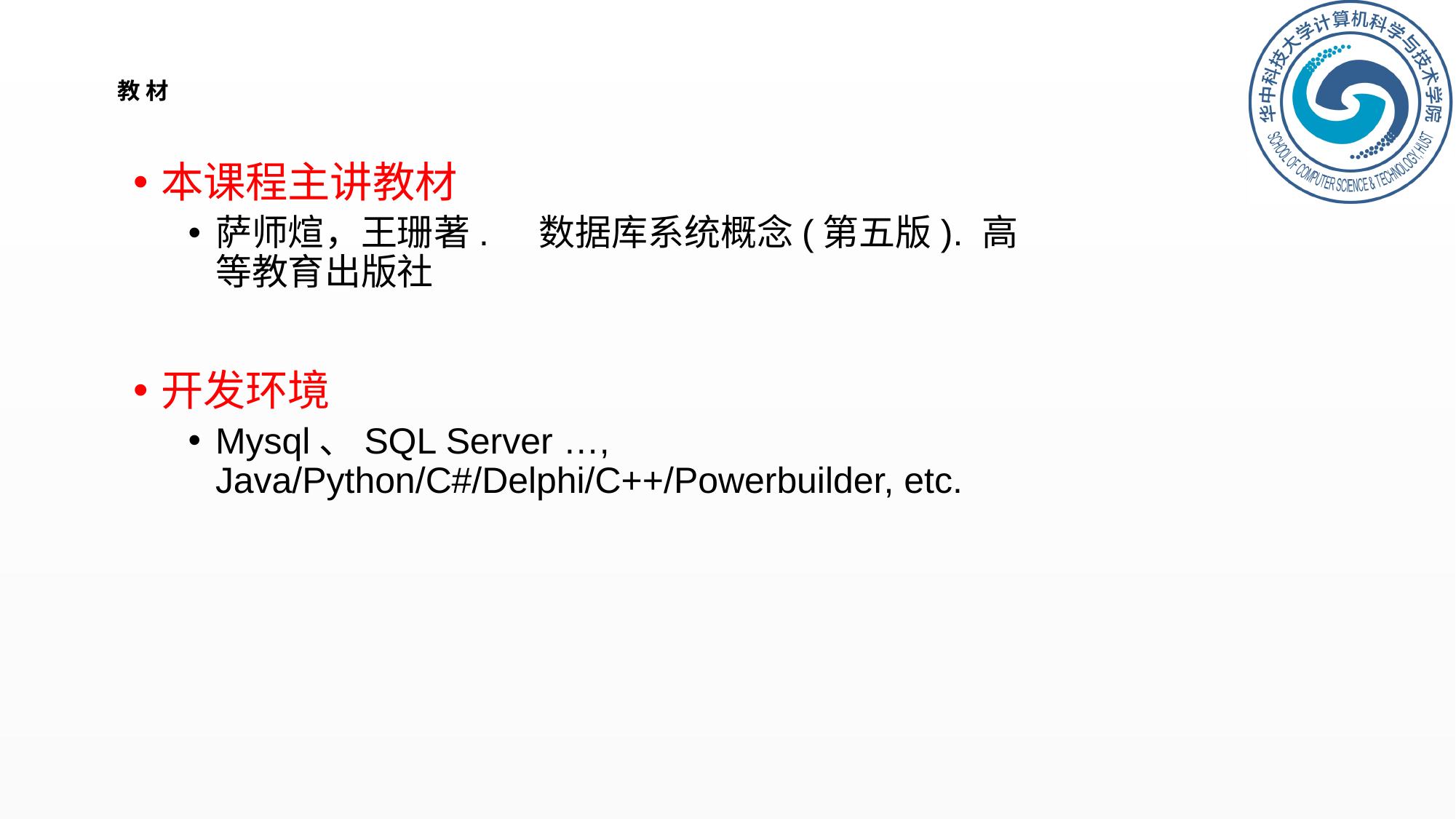

# 教 材
本课程主讲教材
萨师煊，王珊著.    数据库系统概念(第五版). 高等教育出版社

开发环境
Mysql、SQL Server …, Java/Python/C#/Delphi/C++/Powerbuilder, etc.